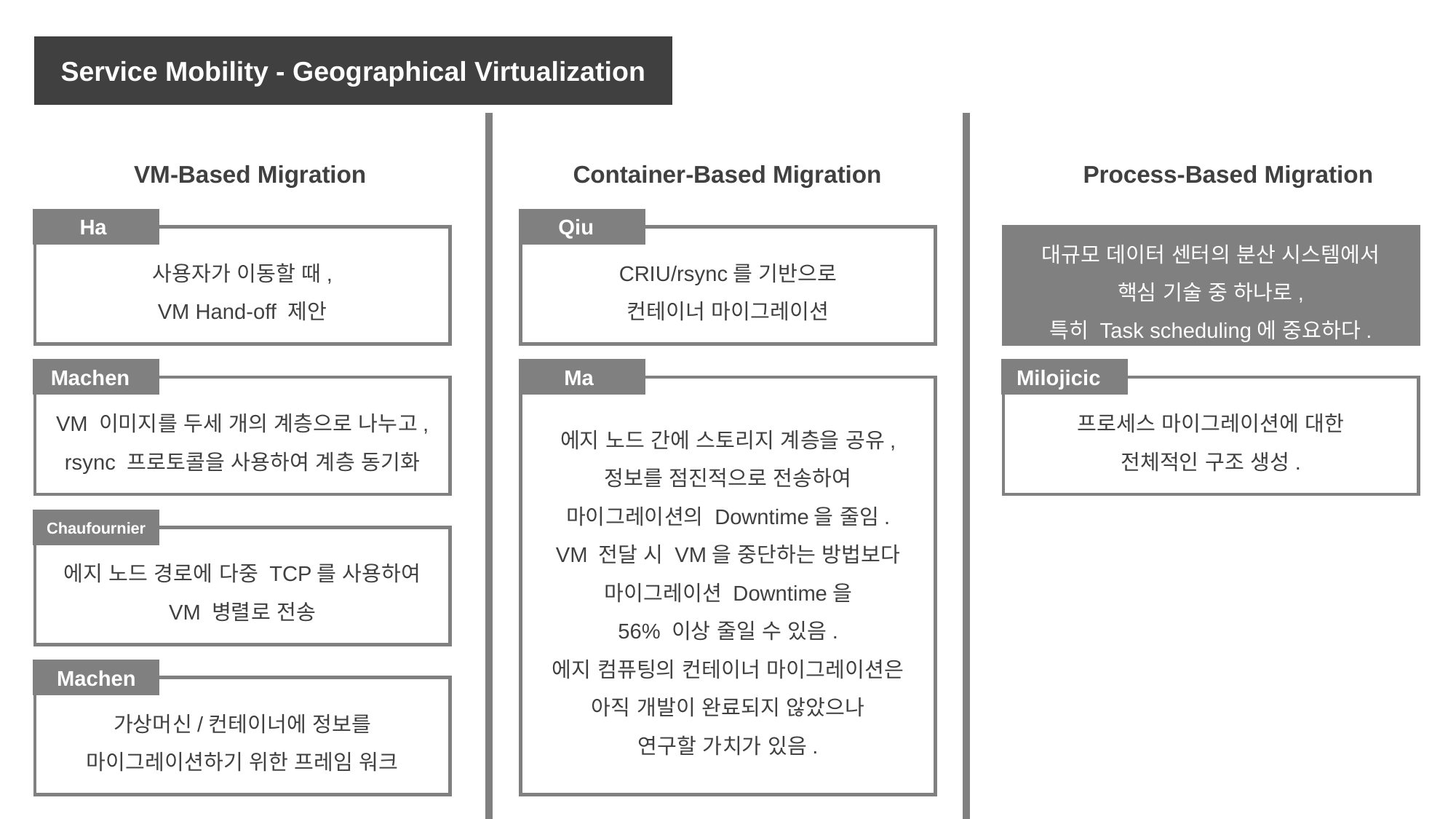

Service Mobility - Geographical Virtualization

VM-Based Migration
Container-Based Migration
Process-Based Migration
Ha
Qiu
사용자가 이동할 때,
VM Hand-off 제안
CRIU/rsync를 기반으로
컨테이너 마이그레이션
대규모 데이터 센터의 분산 시스템에서
핵심 기술 중 하나로,
특히 Task scheduling에 중요하다.
Machen
Ma
Milojicic
VM 이미지를 두세 개의 계층으로 나누고,
rsync 프로토콜을 사용하여 계층 동기화
에지 노드 간에 스토리지 계층을 공유,
정보를 점진적으로 전송하여
마이그레이션의 Downtime을 줄임.
VM 전달 시 VM을 중단하는 방법보다
마이그레이션 Downtime을
56% 이상 줄일 수 있음.
에지 컴퓨팅의 컨테이너 마이그레이션은
아직 개발이 완료되지 않았으나
연구할 가치가 있음.
프로세스 마이그레이션에 대한
전체적인 구조 생성.
Chaufournier
에지 노드 경로에 다중 TCP를 사용하여
VM 병렬로 전송
Machen
가상머신/컨테이너에 정보를
마이그레이션하기 위한 프레임 워크